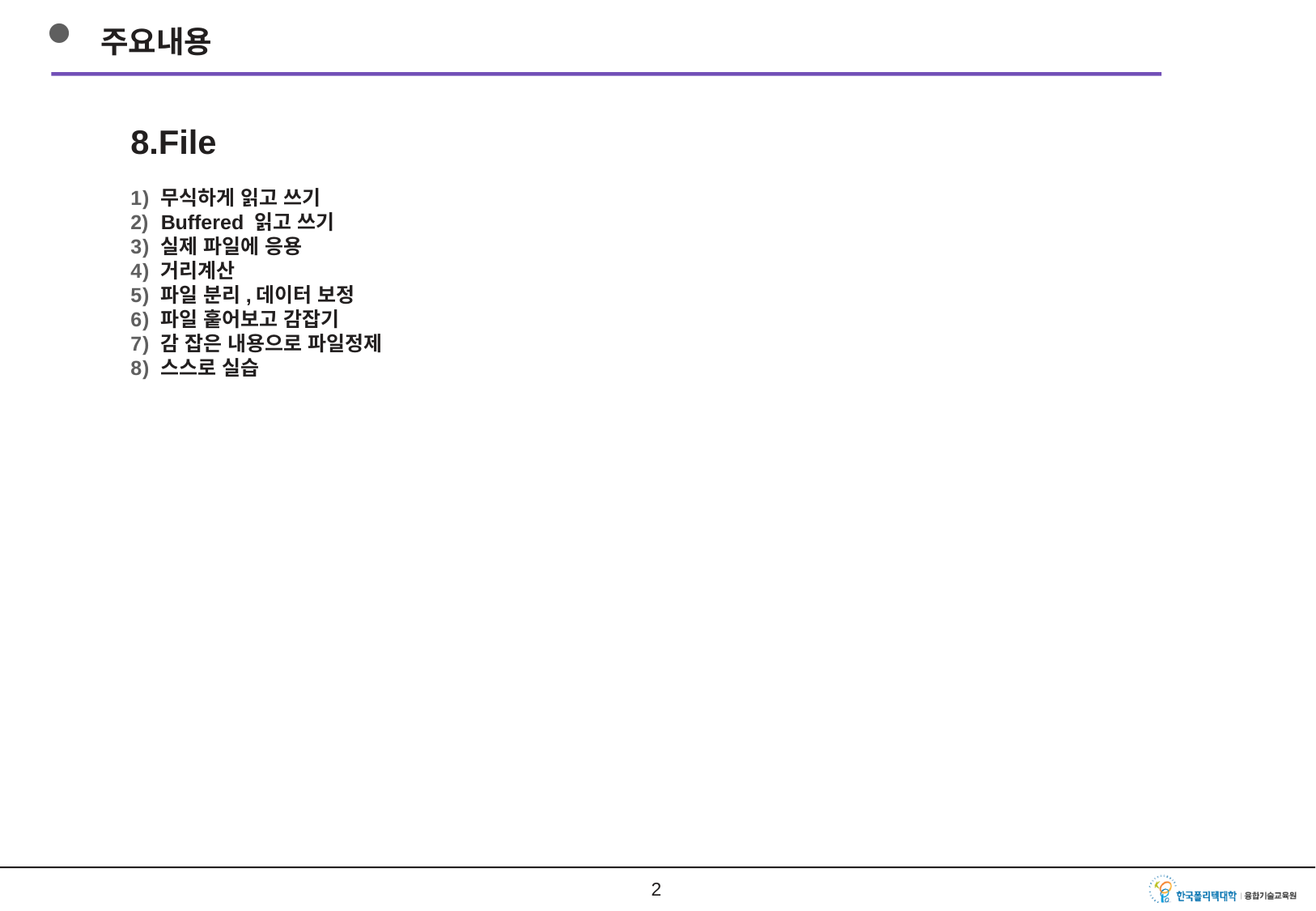

주요내용
8.File

무식하게 읽고 쓰기
Buffered 읽고 쓰기
실제 파일에 응용
거리계산
파일 분리,데이터 보정
파일 훝어보고 감잡기
감 잡은 내용으로 파일정제
스스로 실습
2